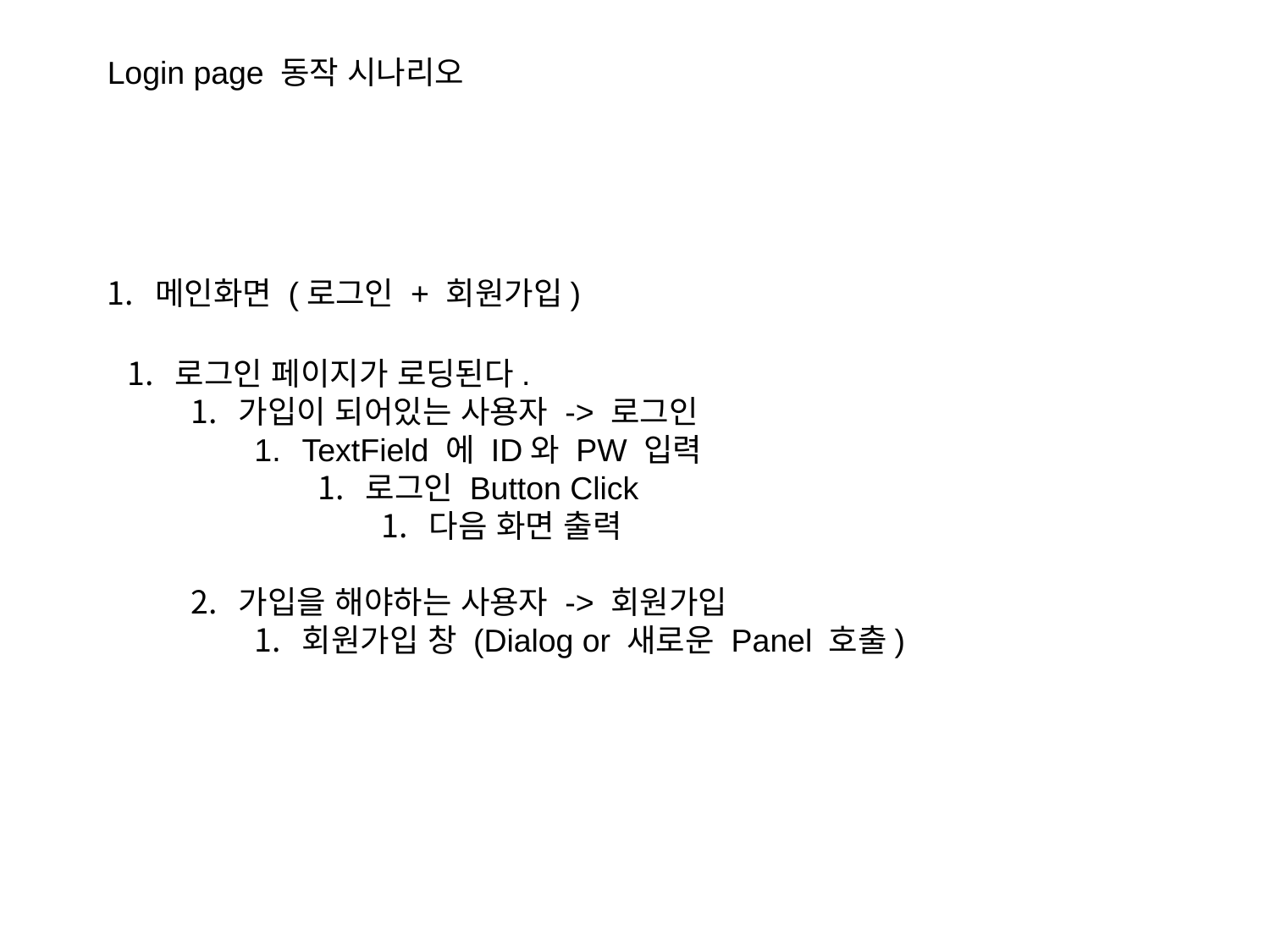

Login page 동작 시나리오
메인화면 (로그인 + 회원가입)

로그인 페이지가 로딩된다.
가입이 되어있는 사용자 -> 로그인
TextField 에 ID와 PW 입력
로그인 Button Click
다음 화면 출력
가입을 해야하는 사용자 -> 회원가입
회원가입 창 (Dialog or 새로운 Panel 호출)